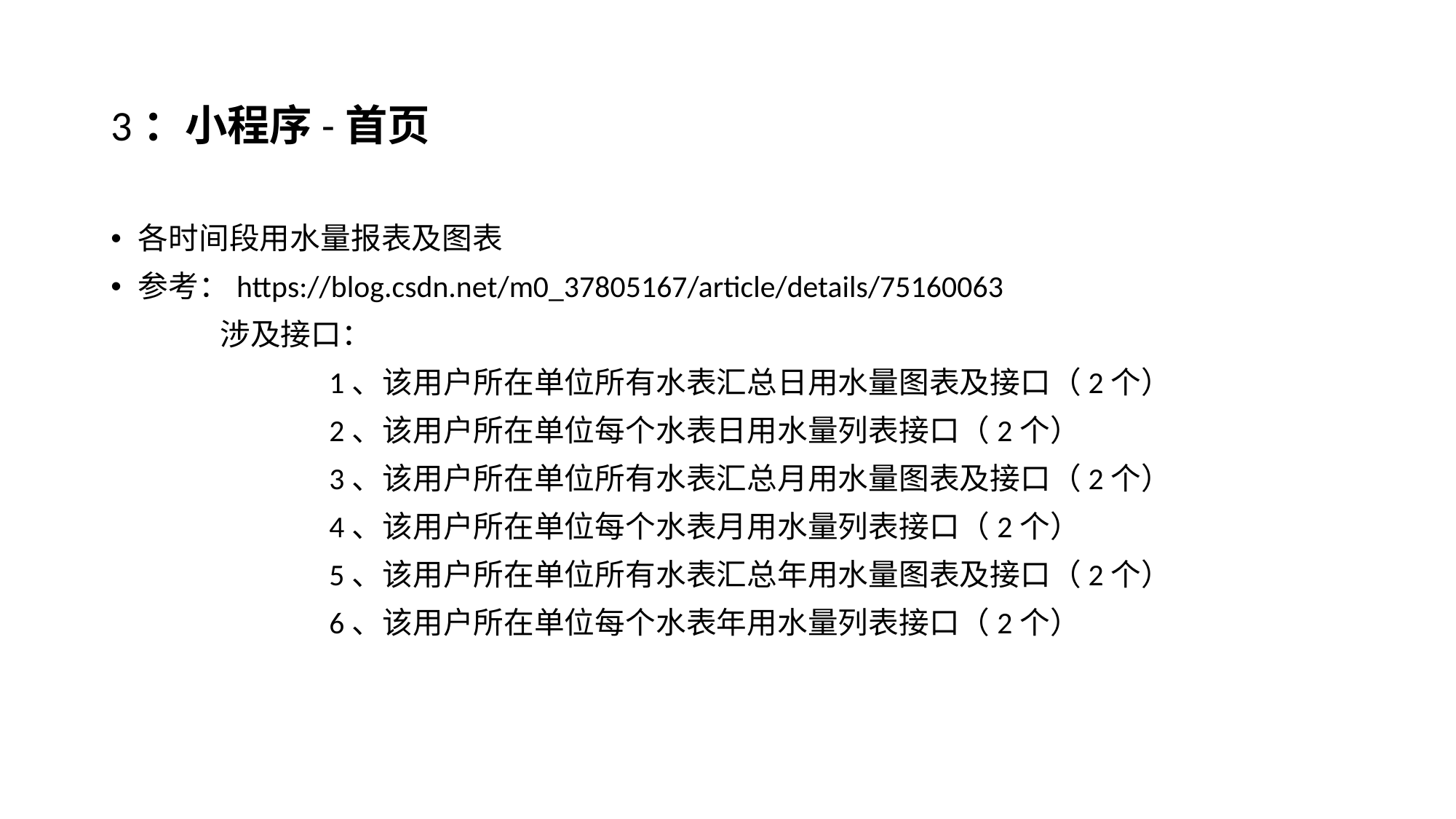

# 3：小程序-首页
各时间段用水量报表及图表
参考：https://blog.csdn.net/m0_37805167/article/details/75160063
	涉及接口：
		1、该用户所在单位所有水表汇总日用水量图表及接口（2个）
		2、该用户所在单位每个水表日用水量列表接口（2个）
		3、该用户所在单位所有水表汇总月用水量图表及接口（2个）
		4、该用户所在单位每个水表月用水量列表接口（2个）
		5、该用户所在单位所有水表汇总年用水量图表及接口（2个）
		6、该用户所在单位每个水表年用水量列表接口（2个）